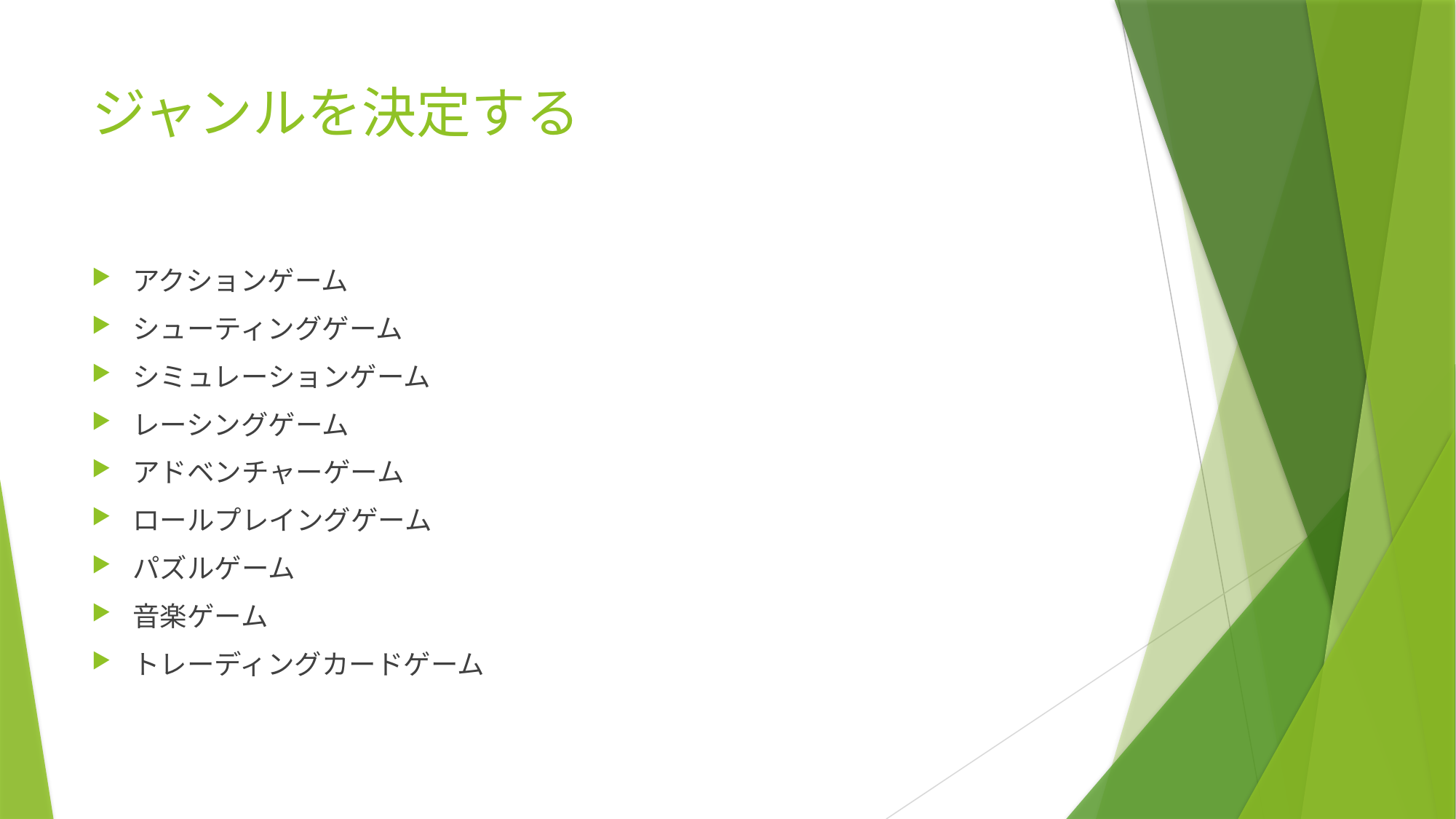

# ジャンルを決定する
アクションゲーム
シューティングゲーム
シミュレーションゲーム
レーシングゲーム
アドベンチャーゲーム
ロールプレイングゲーム
パズルゲーム
音楽ゲーム
トレーディングカードゲーム